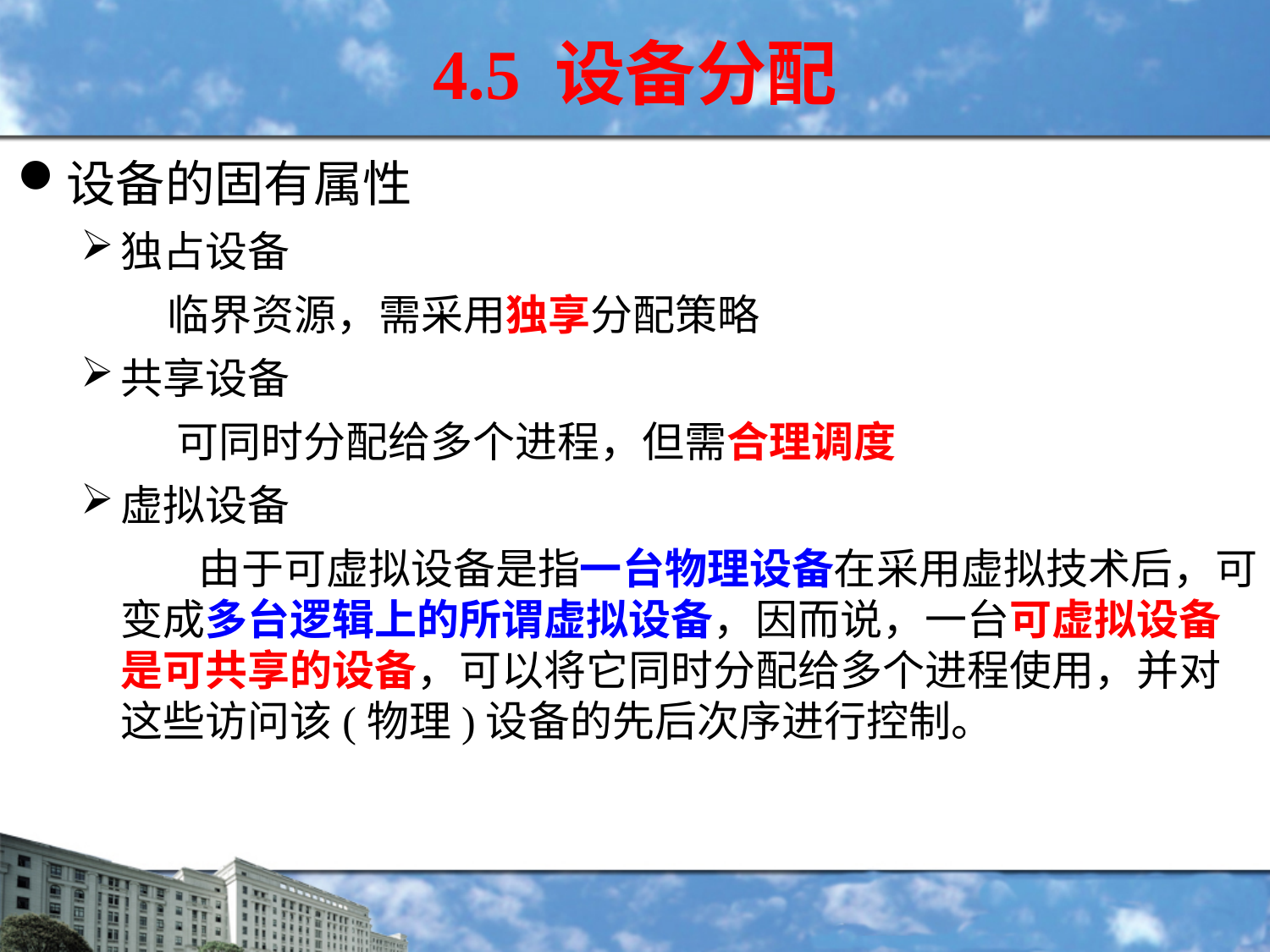

4.5 设备分配
设备的固有属性
独占设备
        临界资源，需采用独享分配策略
共享设备
         可同时分配给多个进程，但需合理调度
虚拟设备
              由于可虚拟设备是指一台物理设备在采用虚拟技术后，可变成多台逻辑上的所谓虚拟设备，因而说，一台可虚拟设备是可共享的设备，可以将它同时分配给多个进程使用，并对这些访问该(物理)设备的先后次序进行控制。